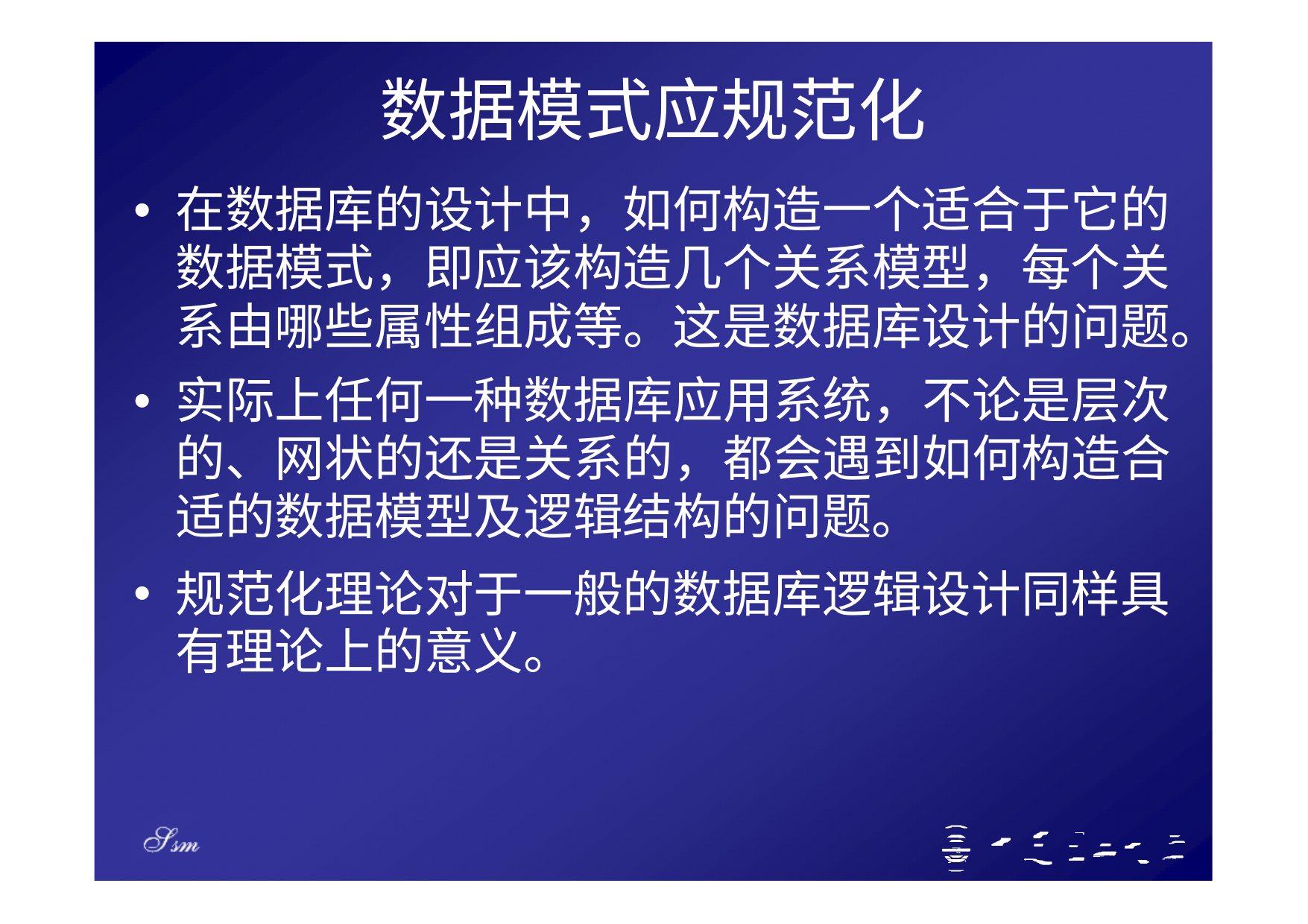

# 数据模式应规范化
在数据库的设计中，如何构造一个适合于它的 数据模式，即应该构造几个关系模型，每个关 系由哪些属性组成等。这是数据库设计的问题。
实际上任何一种数据库应用系统，不论是层次 的、网状的还是关系的，都会遇到如何构造合 适的数据模型及逻辑结构的问题。
规范化理论对于一般的数据库逻辑设计同样具 有理论上的意义。

Ssm